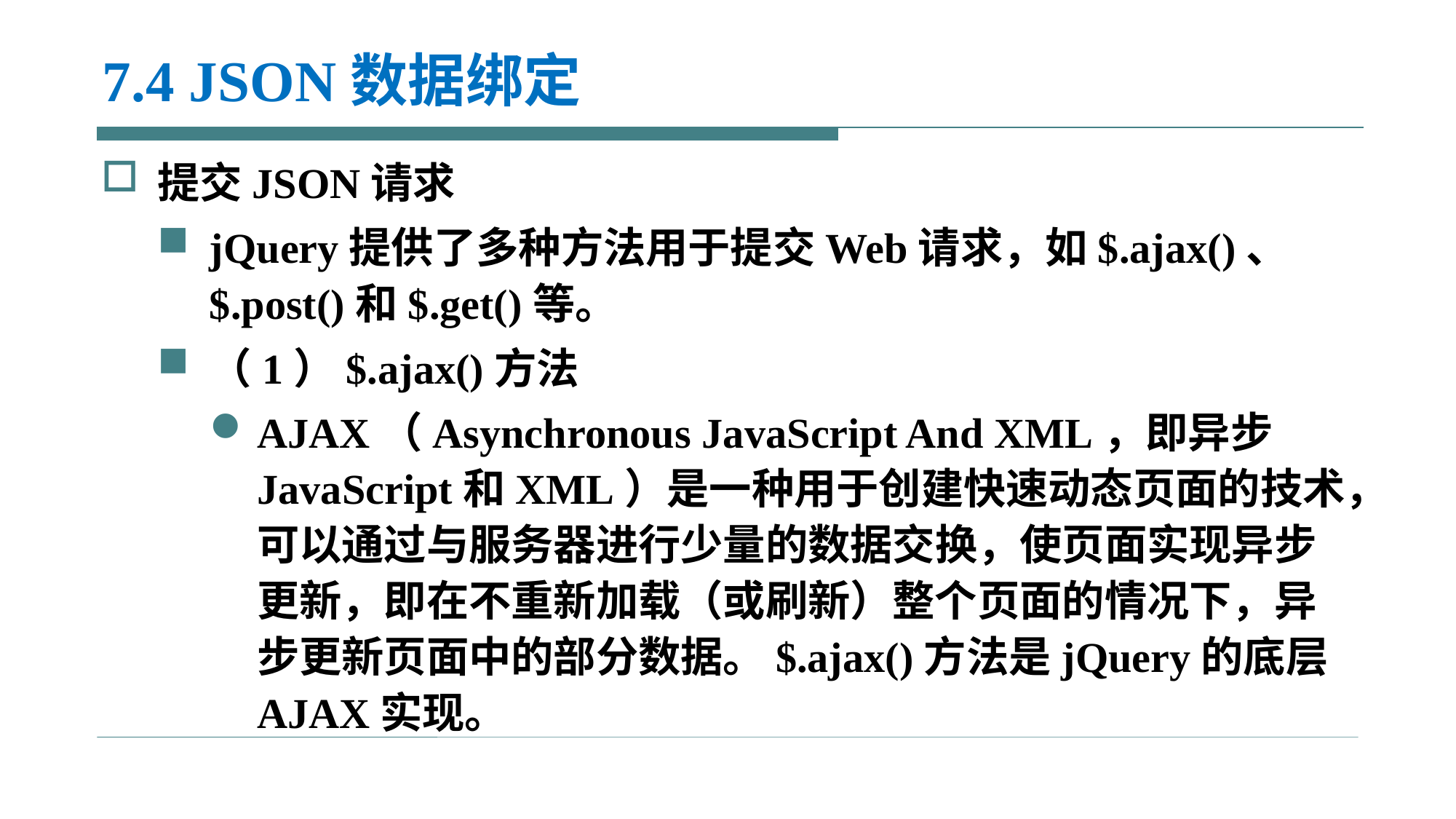

# 7.4 JSON数据绑定
提交JSON请求
jQuery提供了多种方法用于提交Web请求，如$.ajax()、$.post()和$.get()等。
（1）$.ajax()方法
AJAX（Asynchronous JavaScript And XML，即异步JavaScript和XML）是一种用于创建快速动态页面的技术，可以通过与服务器进行少量的数据交换，使页面实现异步更新，即在不重新加载（或刷新）整个页面的情况下，异步更新页面中的部分数据。$.ajax()方法是jQuery的底层AJAX实现。
21